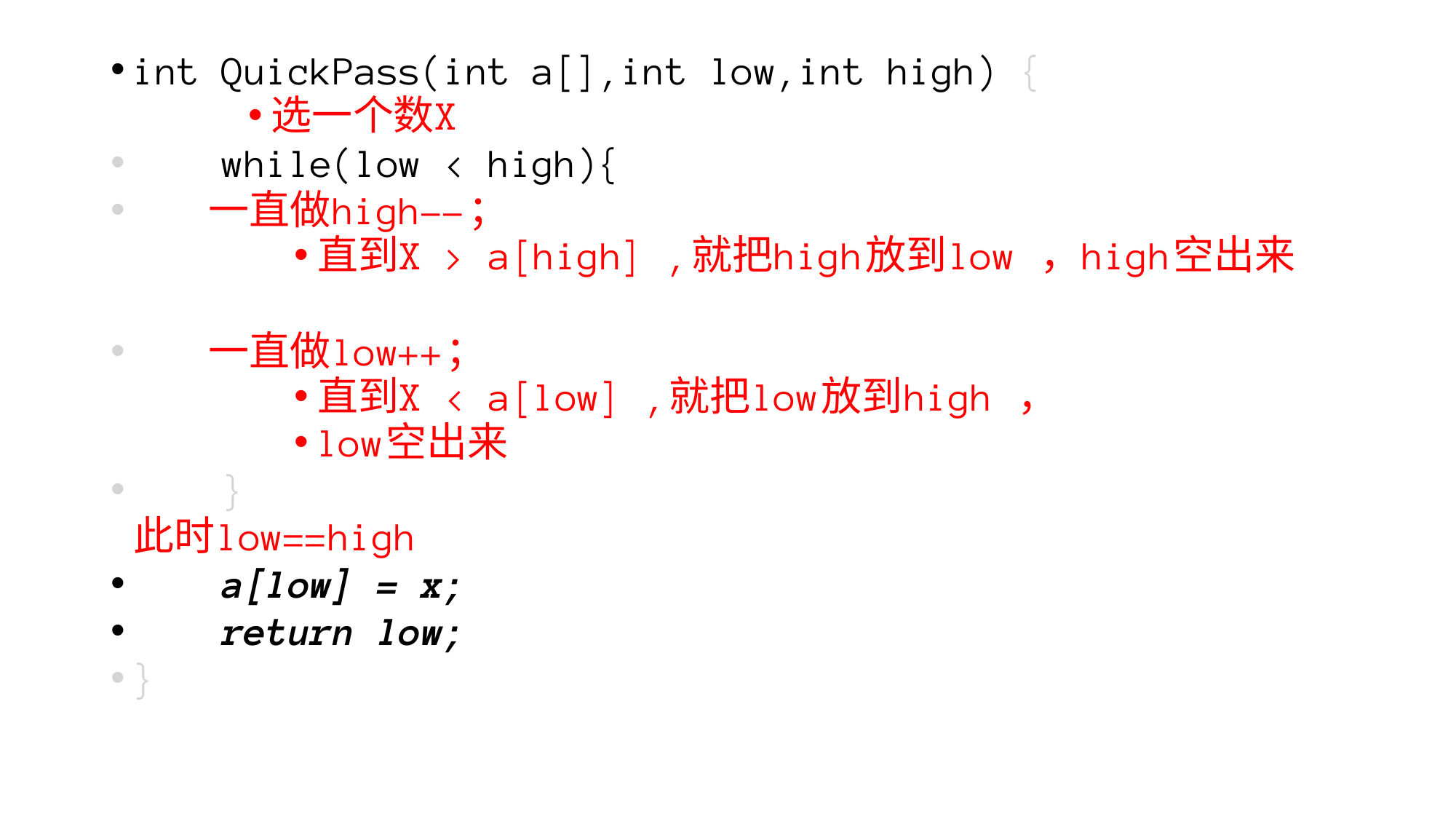

int QuickPass(int a[],int low,int high) {
选一个数X
    while(low < high){
        一直做high--；
直到X > a[high] ,就把high放到low ，high空出来

        一直做low++；
直到X < a[low] ,就把low放到high ，
low空出来
    }
	此时low==high
    a[low] = x;
    return low;
}